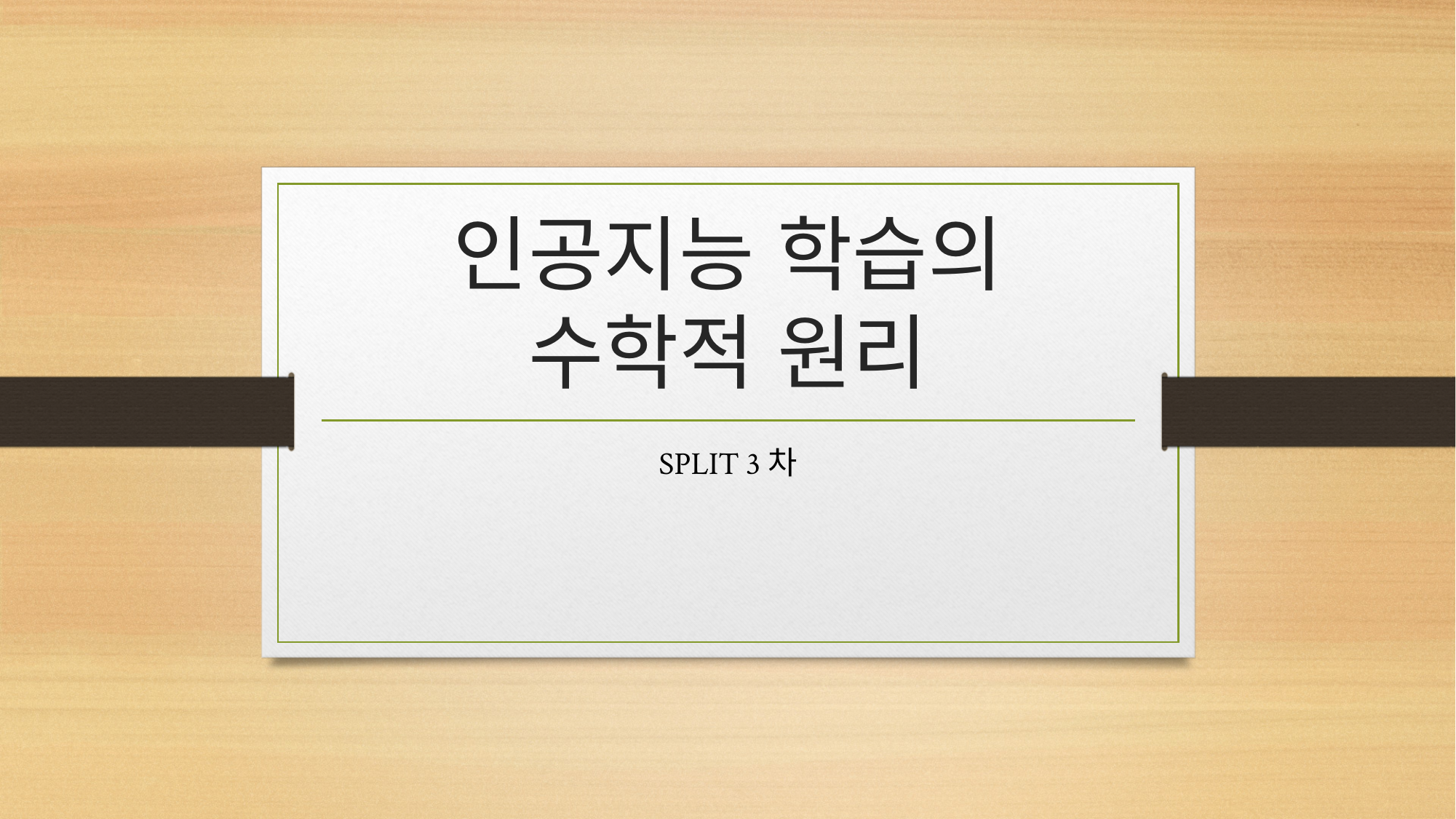

# 인공지능 학습의 수학적 원리
SPLIT 3차